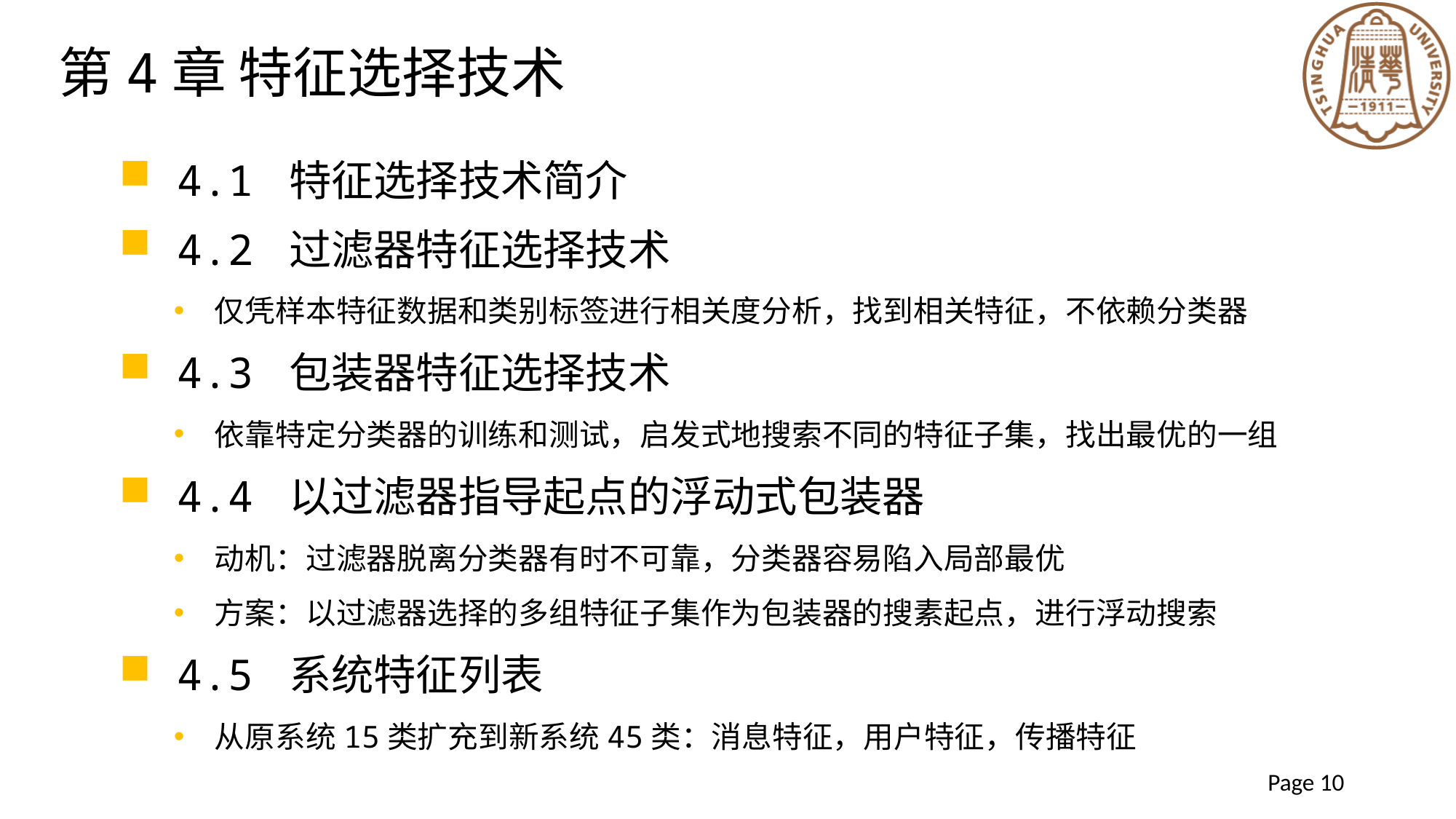

第4章 特征选择技术
 4.1 特征选择技术简介
 4.2 过滤器特征选择技术
仅凭样本特征数据和类别标签进行相关度分析，找到相关特征，不依赖分类器
 4.3 包装器特征选择技术
依靠特定分类器的训练和测试，启发式地搜索不同的特征子集，找出最优的一组
 4.4 以过滤器指导起点的浮动式包装器
动机：过滤器脱离分类器有时不可靠，分类器容易陷入局部最优
方案：以过滤器选择的多组特征子集作为包装器的搜素起点，进行浮动搜索
 4.5 系统特征列表
从原系统15类扩充到新系统45类：消息特征，用户特征，传播特征
Page 10